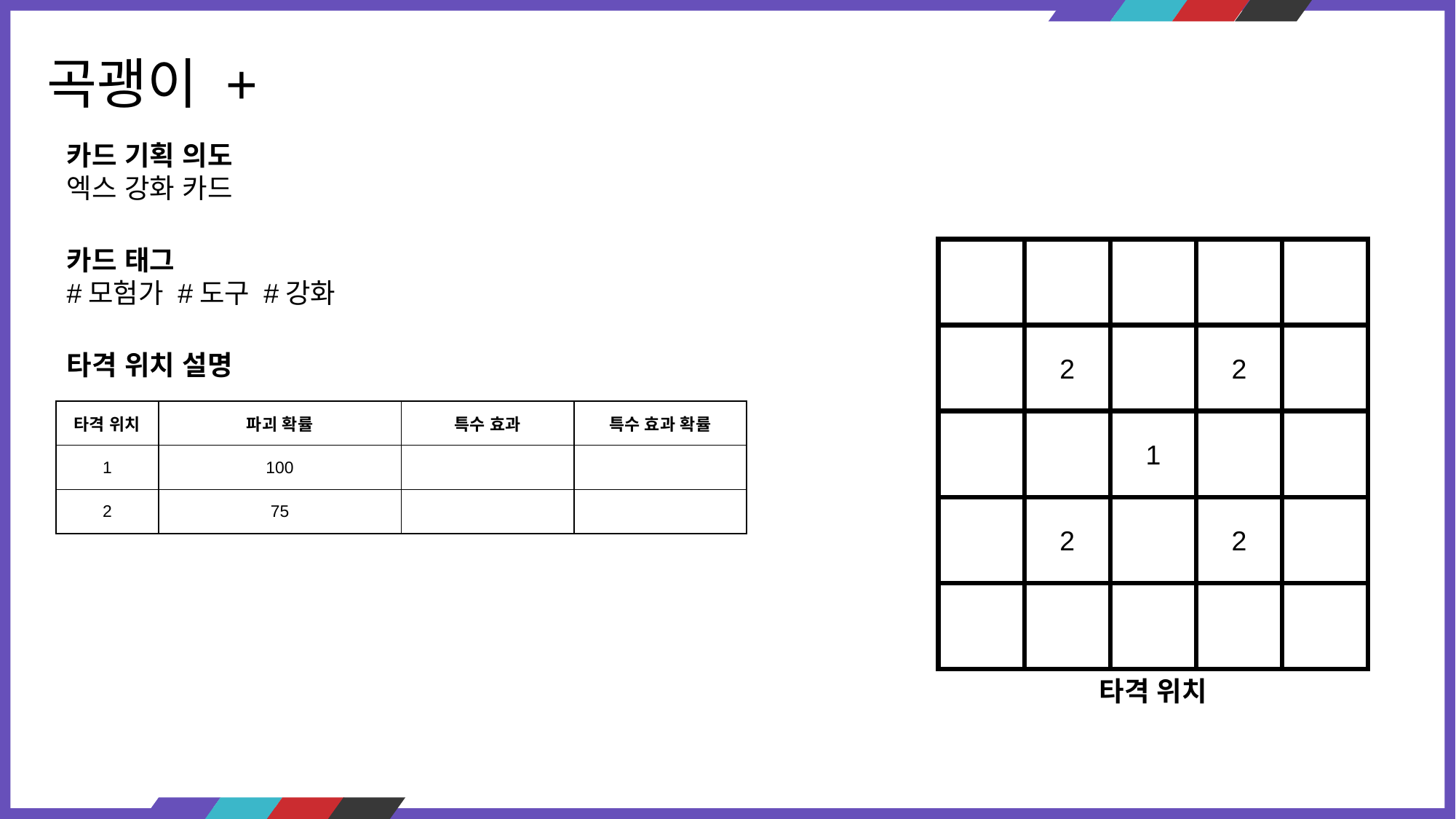

곡괭이 +
카드 기획 의도
엑스 강화 카드
카드 태그
#모험가 #도구 #강화

2

2

타격 위치 설명
| 타격 위치 | 파괴 확률 | 특수 효과 | 특수 효과 확률 |
| --- | --- | --- | --- |
| 1 | 100 |  |  |
| 2 | 75 |  |  |

1

2

2

타격 위치